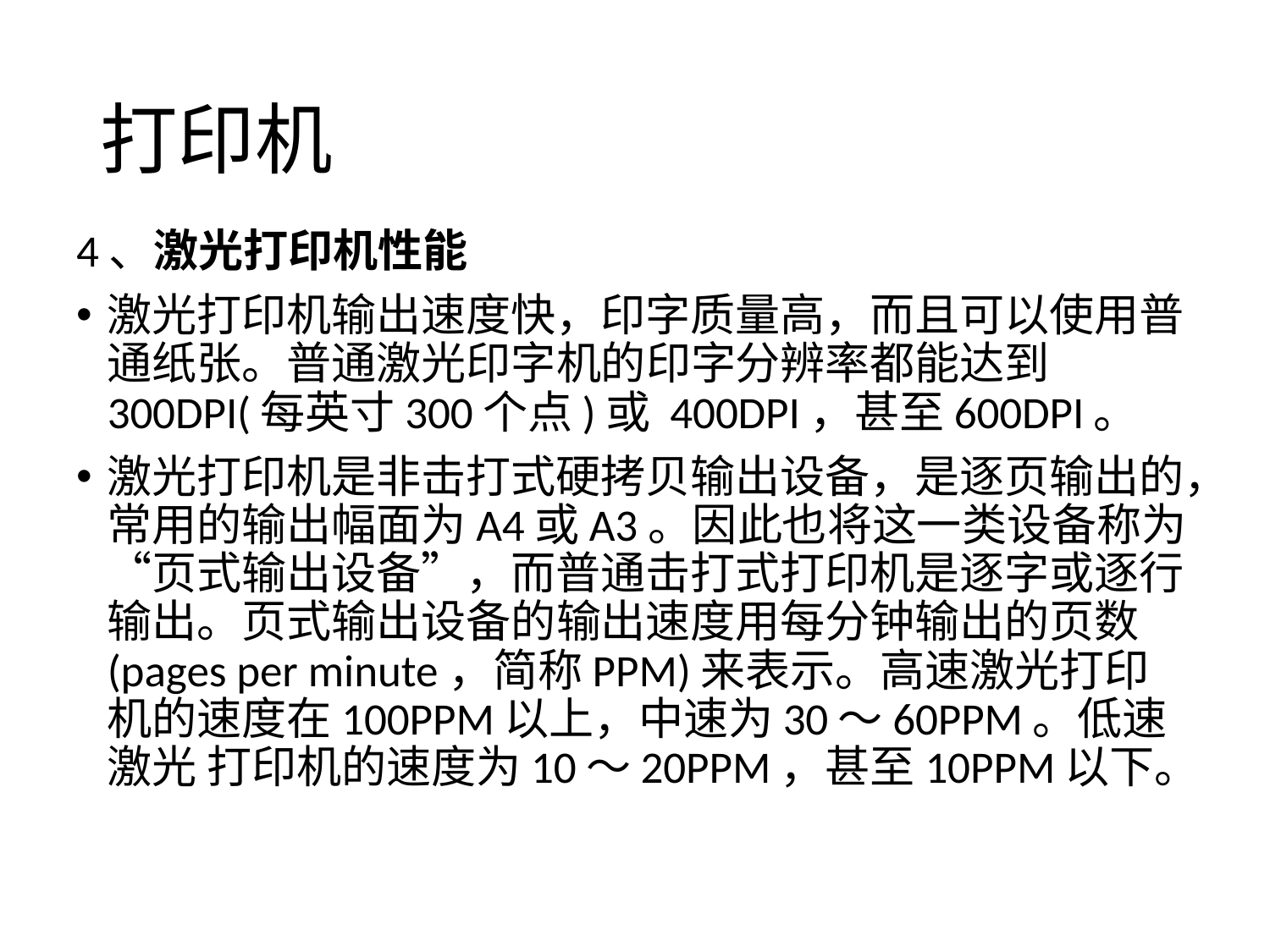

# 打印机
4、激光打印机性能
激光打印机输出速度快，印字质量高，而且可以使用普通纸张。普通激光印字机的印字分辨率都能达到300DPI(每英寸300个点)或 400DPI，甚至600DPI。
激光打印机是非击打式硬拷贝输出设备，是逐页输出的，常用的输出幅面为A4或A3。因此也将这一类设备称为“页式输出设备”，而普通击打式打印机是逐字或逐行输出。页式输出设备的输出速度用每分钟输出的页数(pages per minute，简称PPM)来表示。高速激光打印机的速度在100PPM以上，中速为30～60PPM。低速激光 打印机的速度为10～20PPM，甚至10PPM以下。